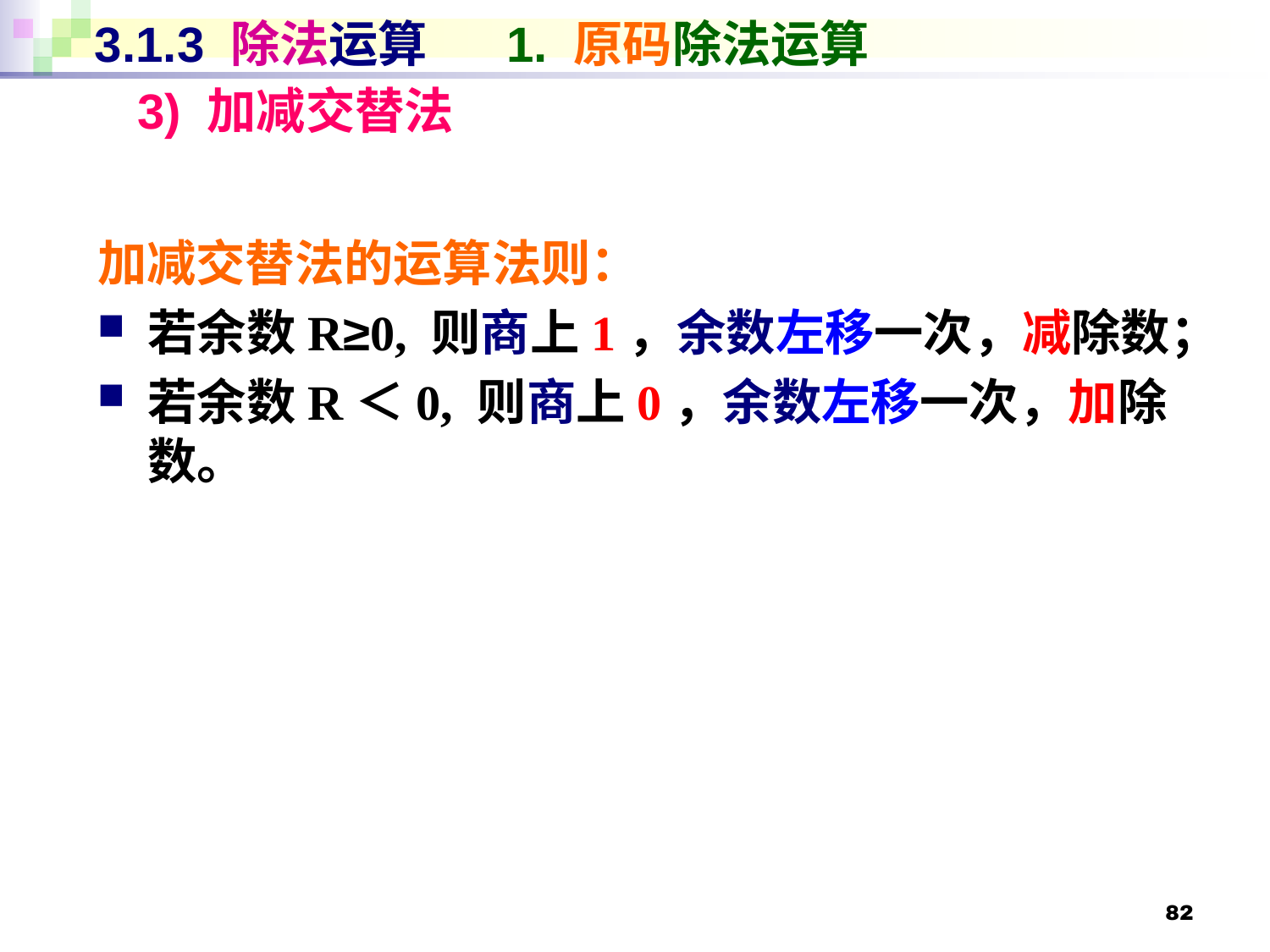

# 3.1.3 除法运算      1. 原码除法运算
3) 加减交替法
加减交替法的运算法则：
若余数R≥0, 则商上1，余数左移一次，减除数；
若余数R＜0, 则商上0，余数左移一次，加除数。
82